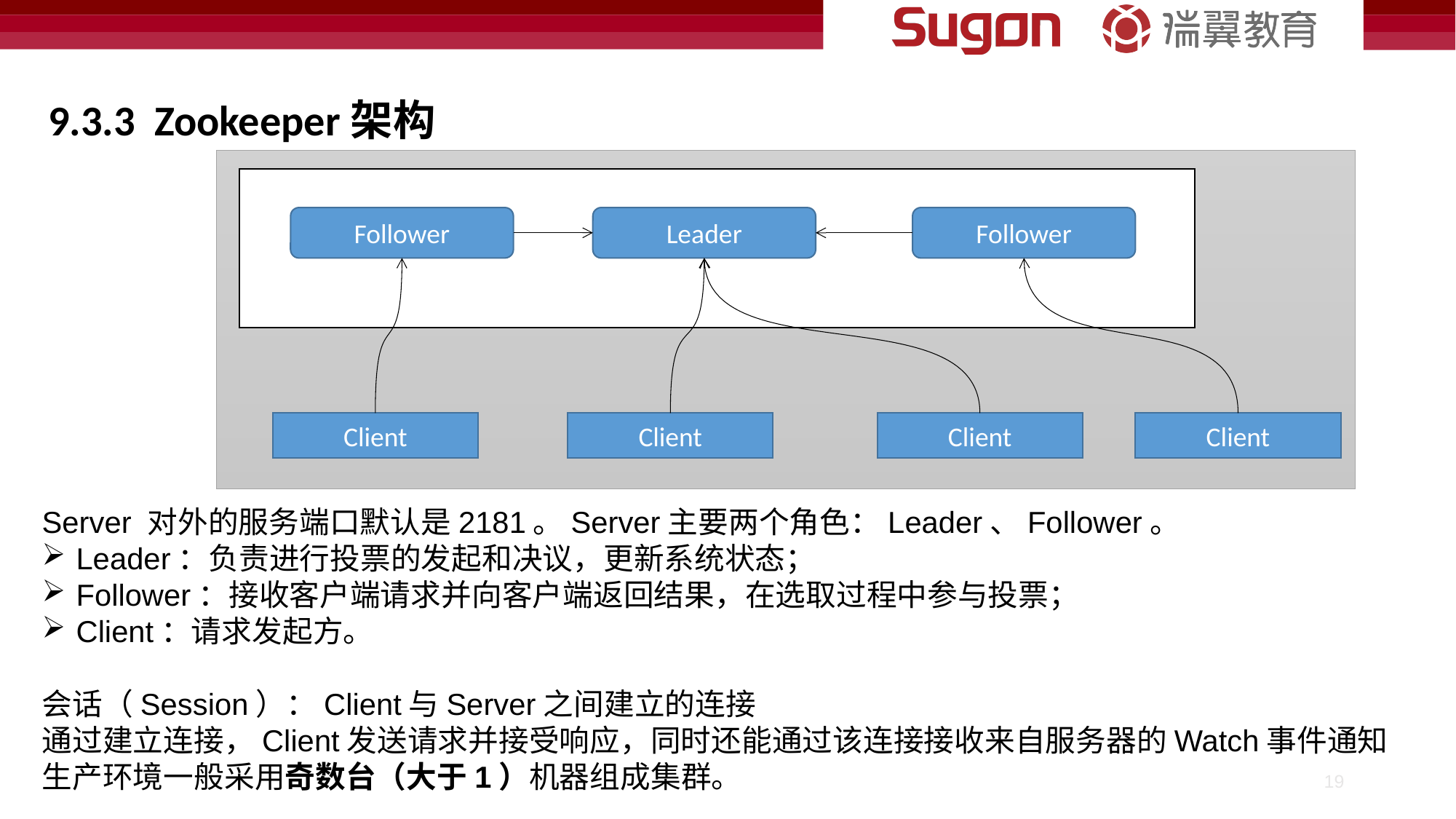

9.3.3  Zookeeper架构

Follower
Leader
Follower
Client
Client
Client
Client
Server 对外的服务端口默认是2181。Server主要两个角色：Leader、Follower。
Leader：负责进行投票的发起和决议，更新系统状态；
Follower：接收客户端请求并向客户端返回结果，在选取过程中参与投票；
Client：请求发起方。

会话（Session）：Client与Server之间建立的连接
通过建立连接，Client发送请求并接受响应，同时还能通过该连接接收来自服务器的Watch事件通知
生产环境一般采用奇数台（大于1）机器组成集群。
19